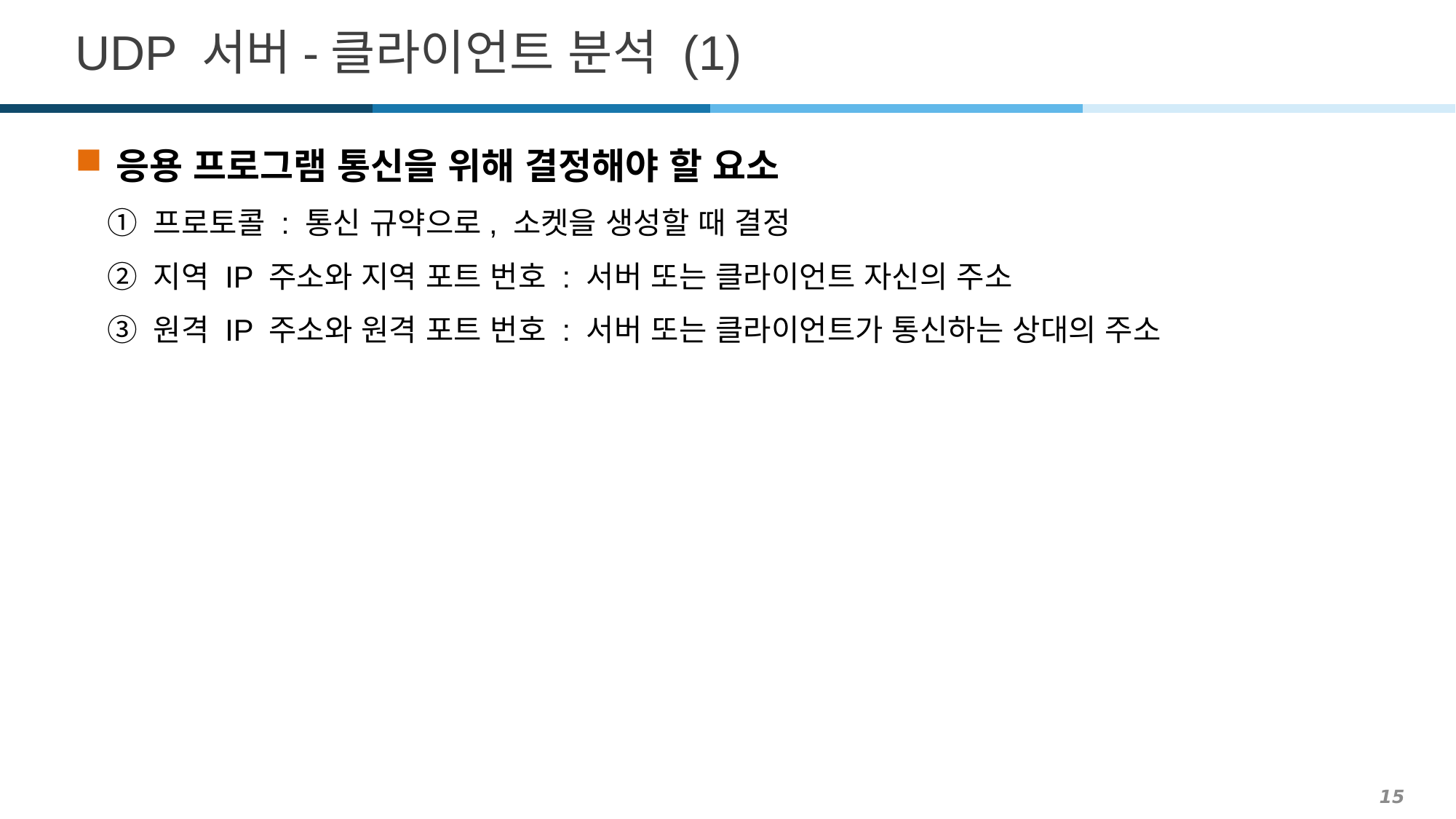

# UDP 서버-클라이언트 분석 (1)
응용 프로그램 통신을 위해 결정해야 할 요소
① 프로토콜 : 통신 규약으로, 소켓을 생성할 때 결정
② 지역 IP 주소와 지역 포트 번호 : 서버 또는 클라이언트 자신의 주소
③ 원격 IP 주소와 원격 포트 번호 : 서버 또는 클라이언트가 통신하는 상대의 주소